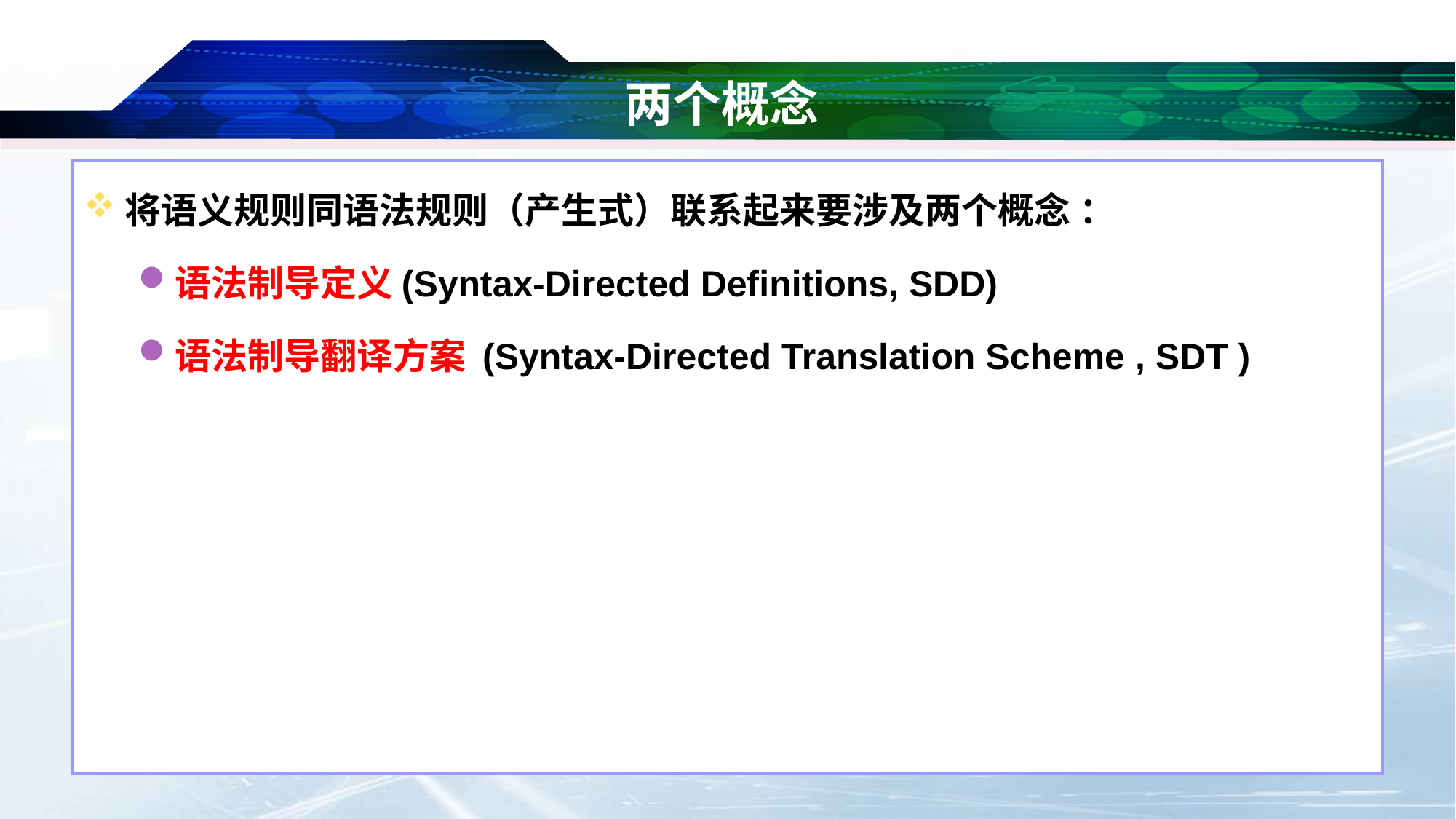

# 两个概念
将语义规则同语法规则（产生式）联系起来要涉及两个概念 ：
语法制导定义(Syntax-Directed Definitions, SDD)
语法制导翻译方案 (Syntax-Directed Translation Scheme , SDT )